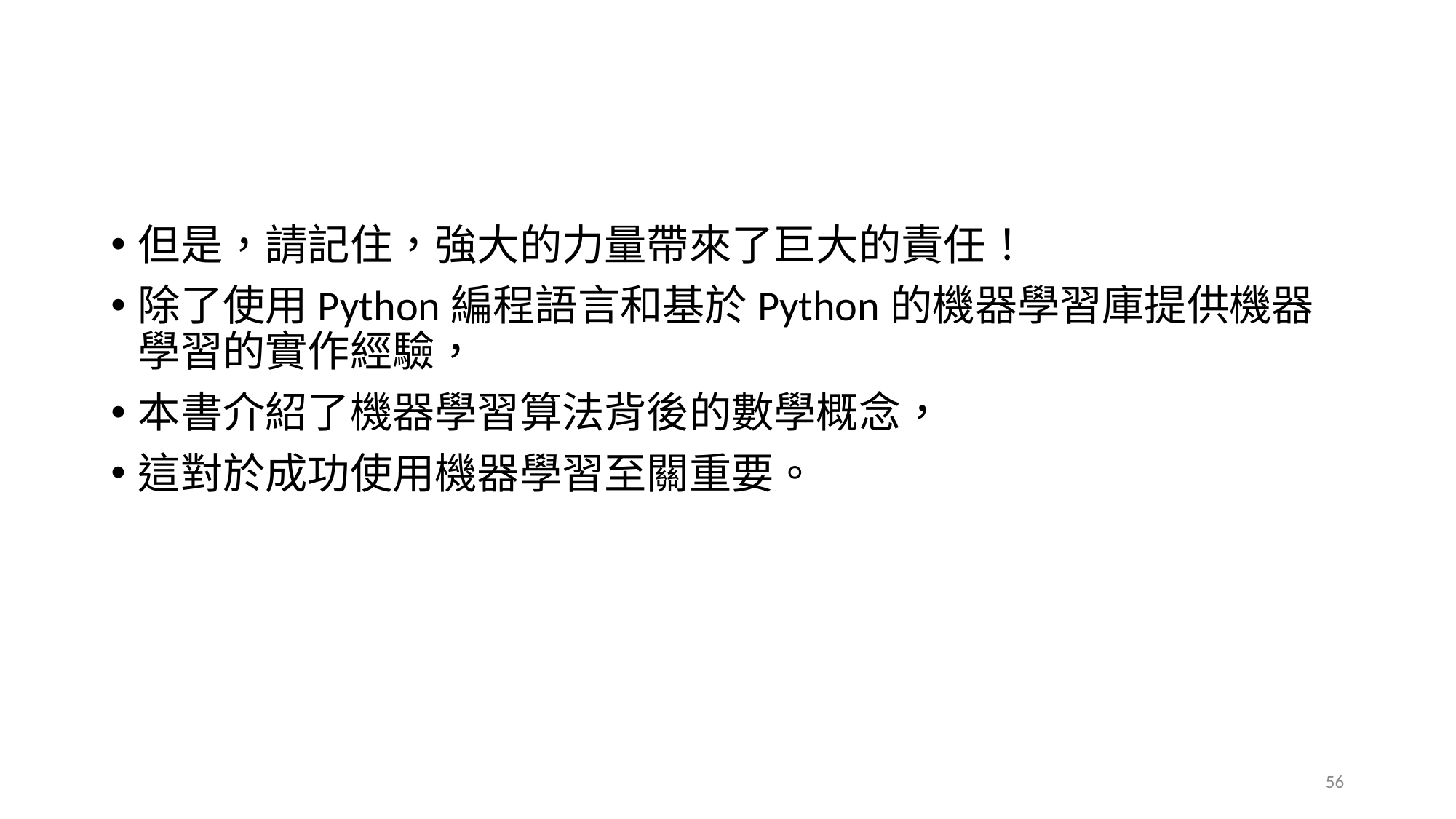

#
但是，請記住，強大的力量帶來了巨大的責任！
除了使用Python編程語言和基於Python的機器學習庫提供機器學習的實作經驗，
本書介紹了機器學習算法背後的數學概念，
這對於成功使用機器學習至關重要。
56